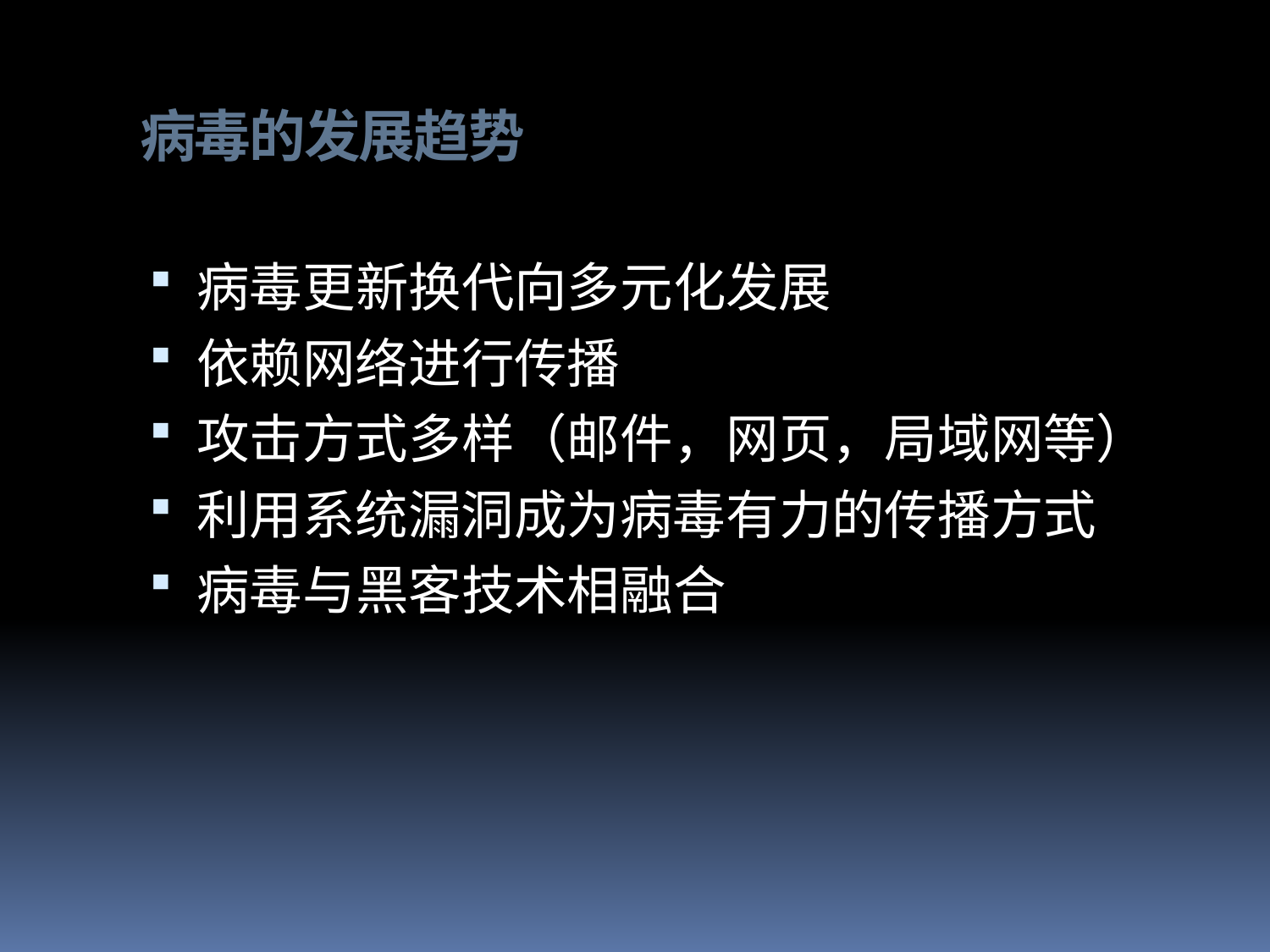

# 病毒的发展趋势
病毒更新换代向多元化发展
依赖网络进行传播
攻击方式多样（邮件，网页，局域网等）
利用系统漏洞成为病毒有力的传播方式
病毒与黑客技术相融合